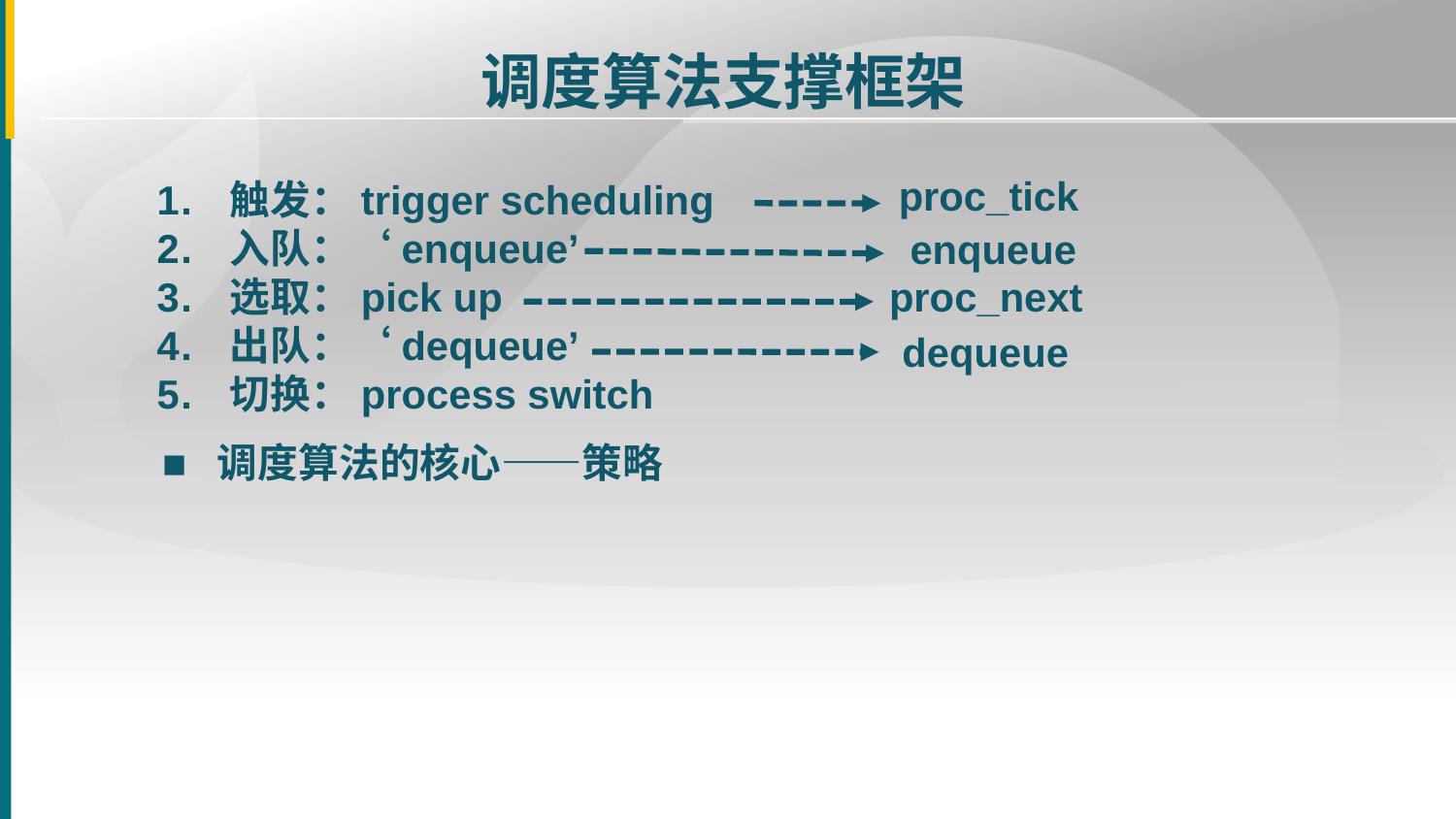

调度算法支撑框架
proc_tick
触发：trigger scheduling
入队：‘enqueue’
选取：pick up
出队：‘dequeue’
切换：process switch
enqueue
proc_next
dequeue
■
调度算法的核心——策略